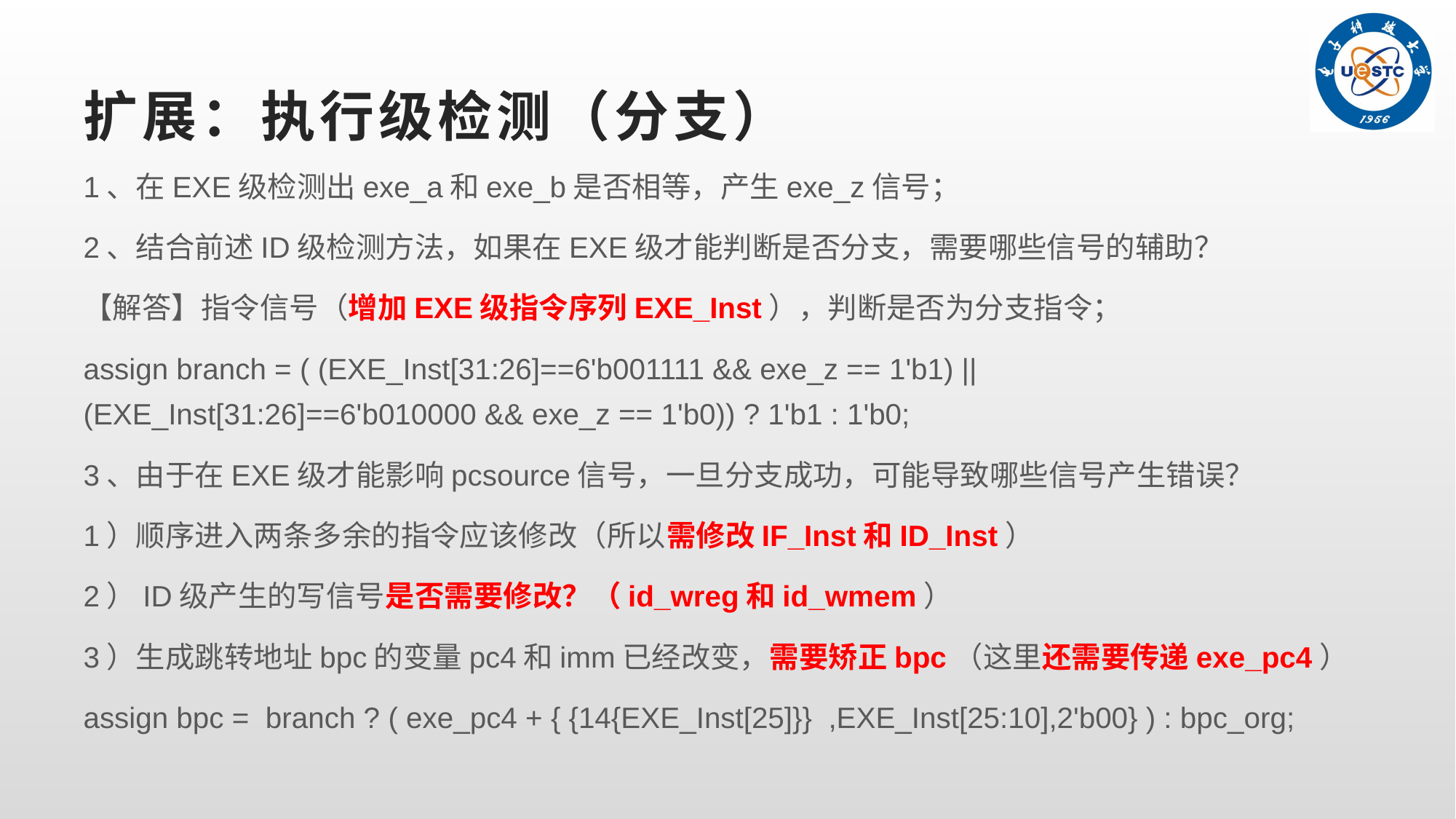

# 扩展：执行级检测（分支）
1、在EXE级检测出exe_a和exe_b是否相等，产生exe_z信号；
2、结合前述ID级检测方法，如果在EXE级才能判断是否分支，需要哪些信号的辅助？
【解答】指令信号（增加EXE级指令序列EXE_Inst），判断是否为分支指令；
assign branch = ( (EXE_Inst[31:26]==6'b001111 && exe_z == 1'b1) || (EXE_Inst[31:26]==6'b010000 && exe_z == 1'b0)) ? 1'b1 : 1'b0;
3、由于在EXE级才能影响pcsource信号，一旦分支成功，可能导致哪些信号产生错误？
1）顺序进入两条多余的指令应该修改（所以需修改IF_Inst和ID_Inst）
2）ID级产生的写信号是否需要修改？（id_wreg和id_wmem）
3）生成跳转地址bpc的变量pc4和imm已经改变，需要矫正bpc（这里还需要传递exe_pc4）
assign bpc =  branch ? ( exe_pc4 + { {14{EXE_Inst[25]}}  ,EXE_Inst[25:10],2'b00} ) : bpc_org;